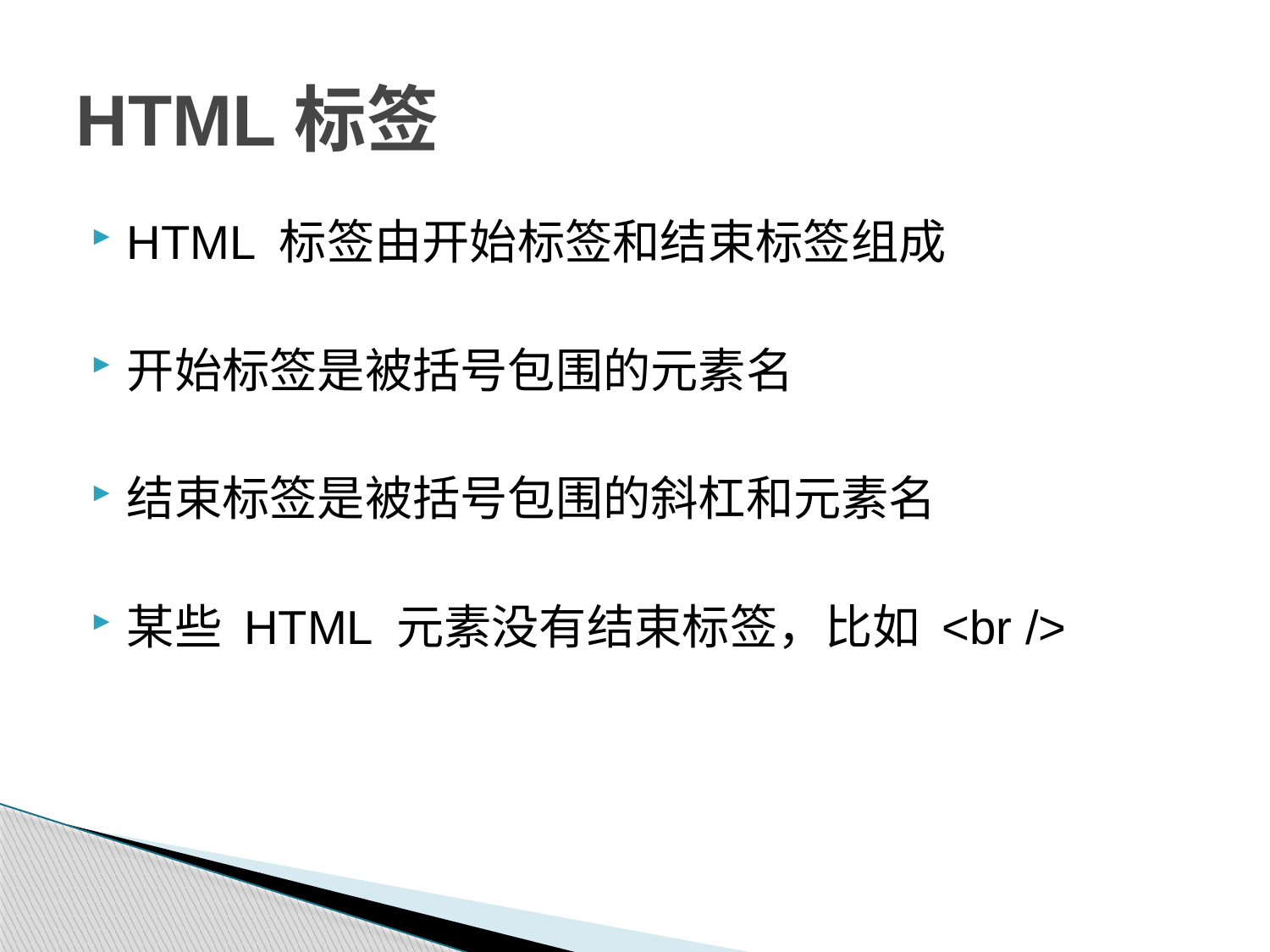

# HTML标签
HTML 标签由开始标签和结束标签组成

开始标签是被括号包围的元素名

结束标签是被括号包围的斜杠和元素名

某些 HTML 元素没有结束标签，比如 <br />